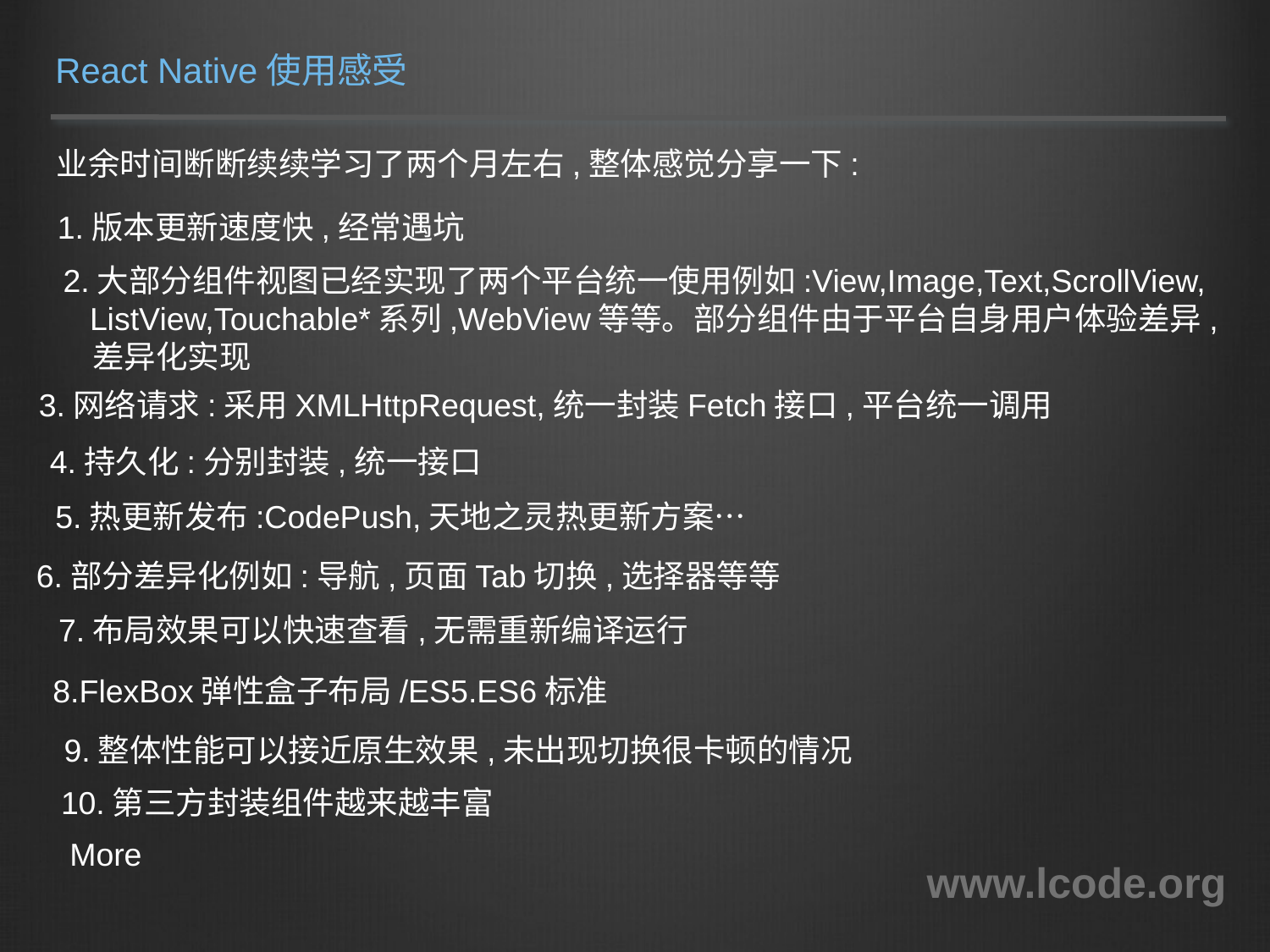

React Native使用感受
业余时间断断续续学习了两个月左右,整体感觉分享一下:
1.版本更新速度快,经常遇坑
2.大部分组件视图已经实现了两个平台统一使用例如:View,Image,Text,ScrollView,
   ListView,Touchable*系列,WebView等等。部分组件由于平台自身用户体验差异,
   差异化实现
3.网络请求:采用XMLHttpRequest,统一封装Fetch接口,平台统一调用
4.持久化:分别封装,统一接口
5.热更新发布:CodePush,天地之灵热更新方案…
6.部分差异化例如:导航,页面Tab切换,选择器等等
7.布局效果可以快速查看,无需重新编译运行
8.FlexBox弹性盒子布局/ES5.ES6标准
9.整体性能可以接近原生效果,未出现切换很卡顿的情况
10.第三方封装组件越来越丰富
More